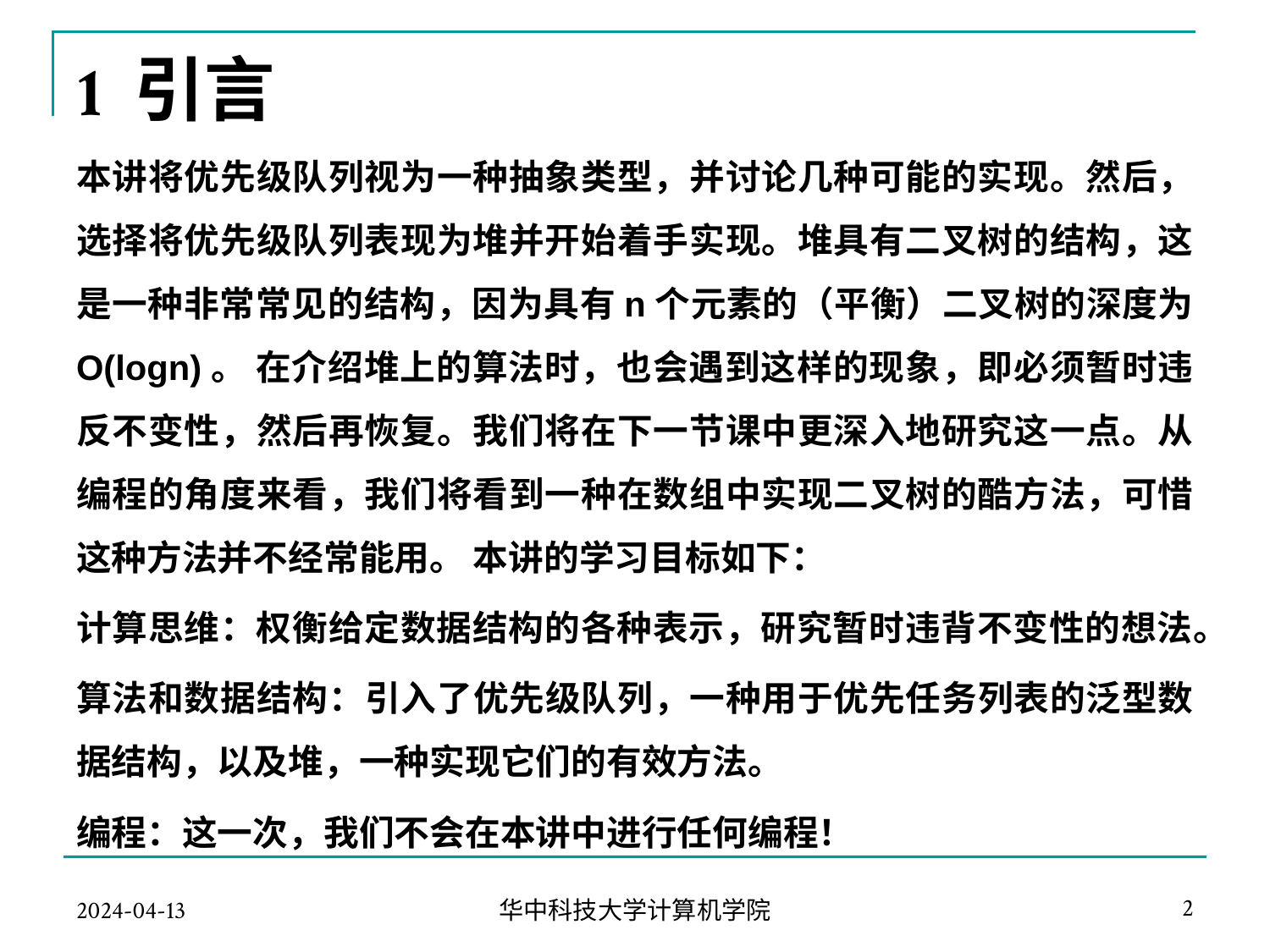

# 1 引言
本讲将优先级队列视为一种抽象类型，并讨论几种可能的实现。然后，选择将优先级队列表现为堆并开始着手实现。堆具有二叉树的结构，这是一种非常常见的结构，因为具有n个元素的（平衡）二叉树的深度为 O(logn)。 在介绍堆上的算法时，也会遇到这样的现象，即必须暂时违反不变性，然后再恢复。我们将在下一节课中更深入地研究这一点。从编程的角度来看，我们将看到一种在数组中实现二叉树的酷方法，可惜这种方法并不经常能用。 本讲的学习目标如下：
计算思维：权衡给定数据结构的各种表示，研究暂时违背不变性的想法。
算法和数据结构：引入了优先级队列，一种用于优先任务列表的泛型数据结构，以及堆，一种实现它们的有效方法。
编程：这一次，我们不会在本讲中进行任何编程！
2024-04-13
2
华中科技大学计算机学院